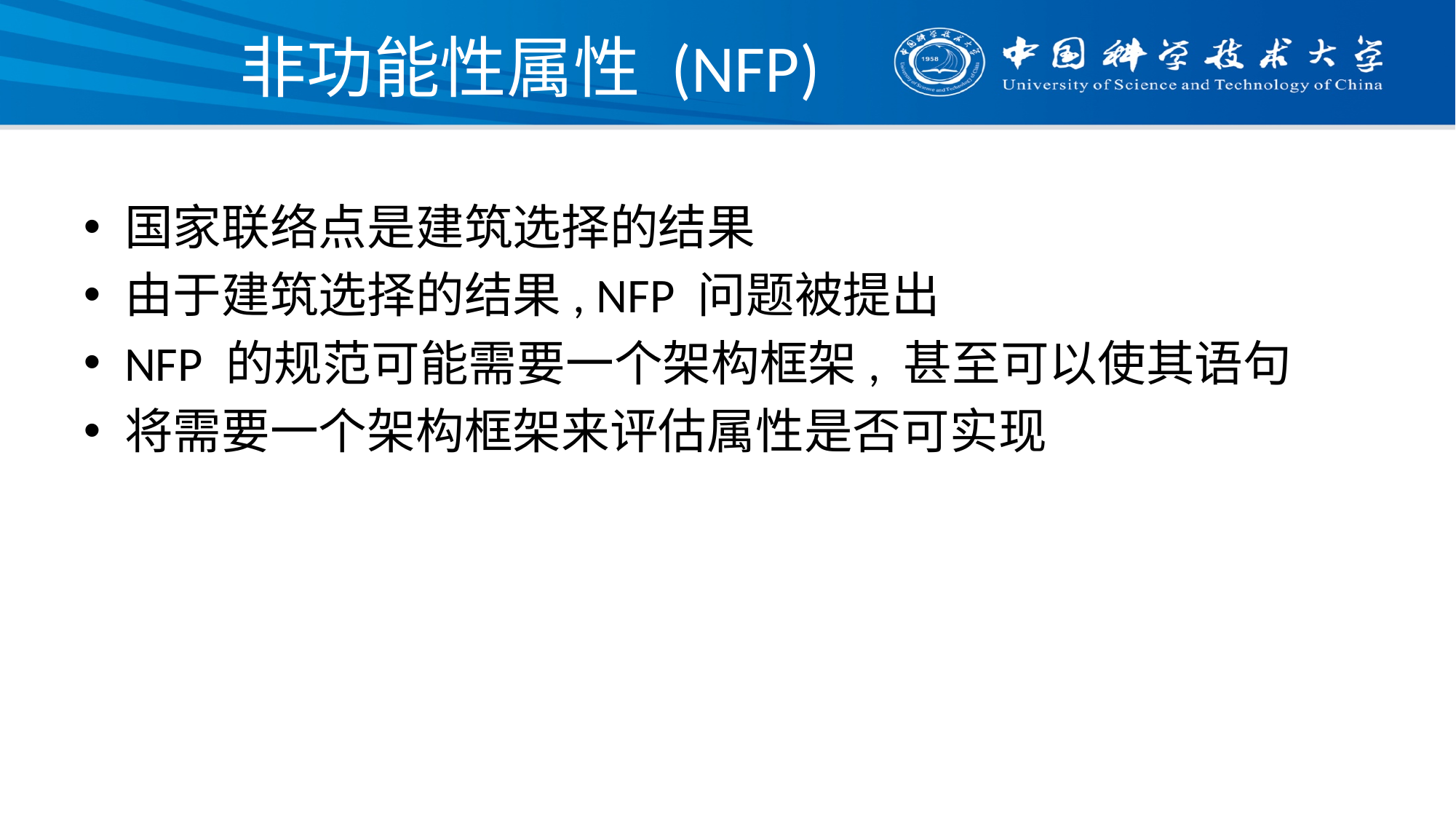

# 非功能性属性 (NFP)
国家联络点是建筑选择的结果
由于建筑选择的结果, NFP 问题被提出
NFP 的规范可能需要一个架构框架, 甚至可以使其语句
将需要一个架构框架来评估属性是否可实现